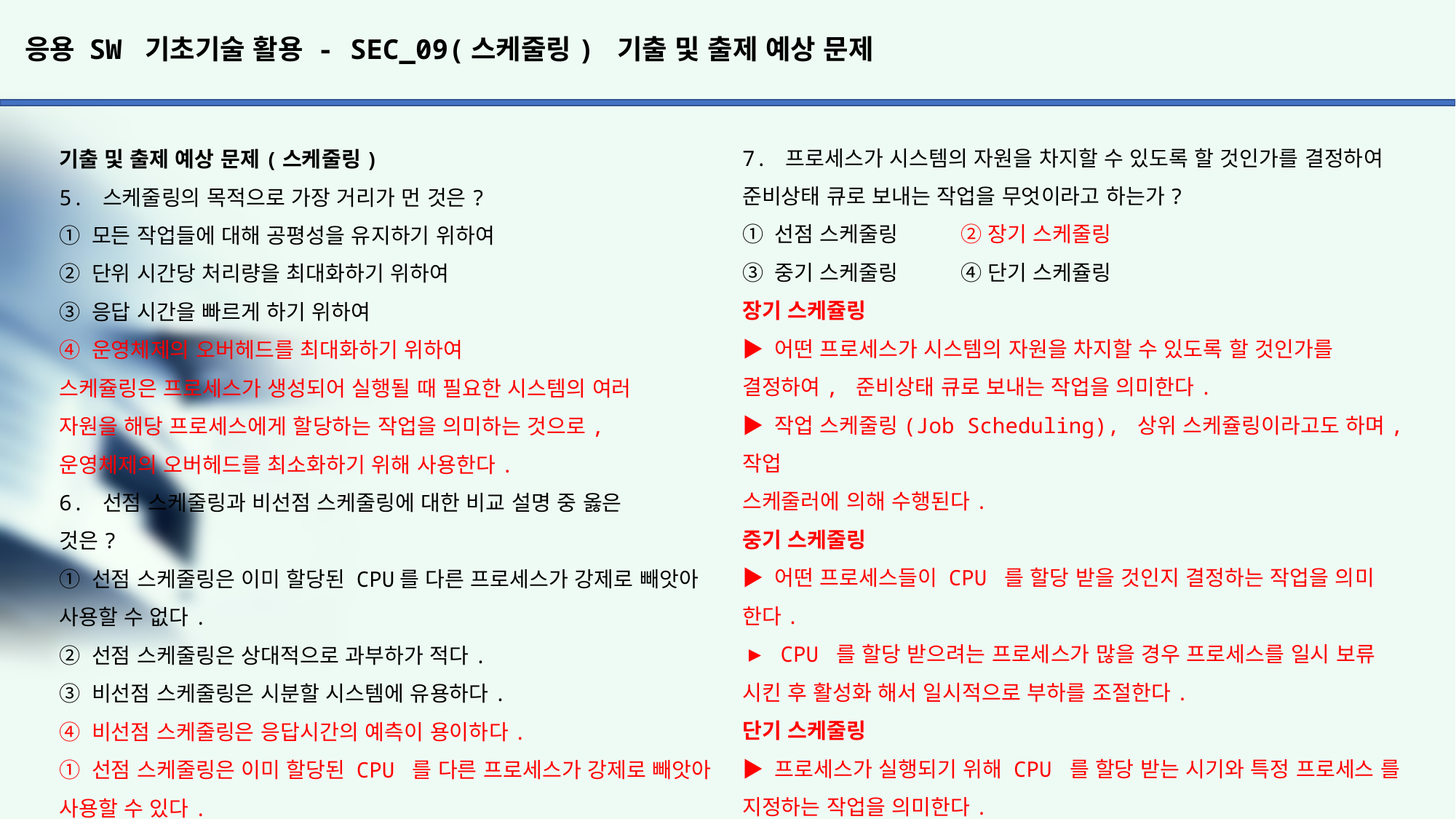

# 응용 SW 기초기술 활용 - SEC_09(스케줄링) 기출 및 출제 예상 문제
7. 프로세스가 시스템의 자원을 차지할 수 있도록 할 것인가를 결정하여 준비상태 큐로 보내는 작업을 무엇이라고 하는가?
① 선점 스케줄링	② 장기 스케줄링
③ 중기 스케줄링	④ 단기 스케쥴링
장기 스케쥴링
▶ 어떤 프로세스가 시스템의 자원을 차지할 수 있도록 할 것인가를
결정하여, 준비상태 큐로 보내는 작업을 의미한다.
▶ 작업 스케줄링(Job Scheduling), 상위 스케쥴링이라고도 하며, 작업
스케줄러에 의해 수행된다.
중기 스케줄링
▶ 어떤 프로세스들이 CPU 를 할당 받을 것인지 결정하는 작업을 의미
한다.
▶ CPU 를 할당 받으려는 프로세스가 많을 경우 프로세스를 일시 보류
시킨 후 활성화 해서 일시적으로 부하를 조절한다.
단기 스케줄링
▶ 프로세스가 실행되기 위해 CPU 를 할당 받는 시기와 특정 프로세스 를 지정하는 작업을 의미한다.
▶ 프로세서 스케줄링(Processor Scheduling), 하위 스케쥴링이라고도
한다.
▶ 프로세서 스케쥴링 및 문맥 교환은 프로세서 스케줄러에 의해 수행
된다.
문맥 교환(Context Switching) : 하나의 프로세스가 다른 프로세스로 CPU 가 할당되는 과정에서 발생하는 것으로 새로운 프로세스에 CPU를 할당하기 위해서 현재 CPU 가 할당된 프로세스의 상태, 정보를 저장하고 새로운 프로세스의 상태와 정보를 설정한 후, CPU 를 실행
되도록 하는 작업을 의미한다.
기출 및 출제 예상 문제(스케줄링)
5. 스케줄링의 목적으로 가장 거리가 먼 것은?
① 모든 작업들에 대해 공평성을 유지하기 위하여
② 단위 시간당 처리량을 최대화하기 위하여
③ 응답 시간을 빠르게 하기 위하여
④ 운영체제의 오버헤드를 최대화하기 위하여
스케쥴링은 프로세스가 생성되어 실행될 때 필요한 시스템의 여러
자원을 해당 프로세스에게 할당하는 작업을 의미하는 것으로,
운영체제의 오버헤드를 최소화하기 위해 사용한다.
6. 선점 스케줄링과 비선점 스케줄링에 대한 비교 설명 중 옳은
것은?
① 선점 스케줄링은 이미 할당된 CPU를 다른 프로세스가 강제로 빼앗아 사용할 수 없다.
② 선점 스케줄링은 상대적으로 과부하가 적다.
③ 비선점 스케줄링은 시분할 시스템에 유용하다.
④ 비선점 스케줄링은 응답시간의 예측이 용이하다.
① 선점 스케줄링은 이미 할당된 CPU 를 다른 프로세스가 강제로 빼앗아 사용할 수 있다.
② 선점 스케쥴링은 많은 과부하(Overhead)를 초래한다.
③ 비선점 스케쥴링은 일과 처리 시스템(batch processing system)
에 유용하고, 시분할(time-sharing) 시스템은 선점 스케쥴링이다.